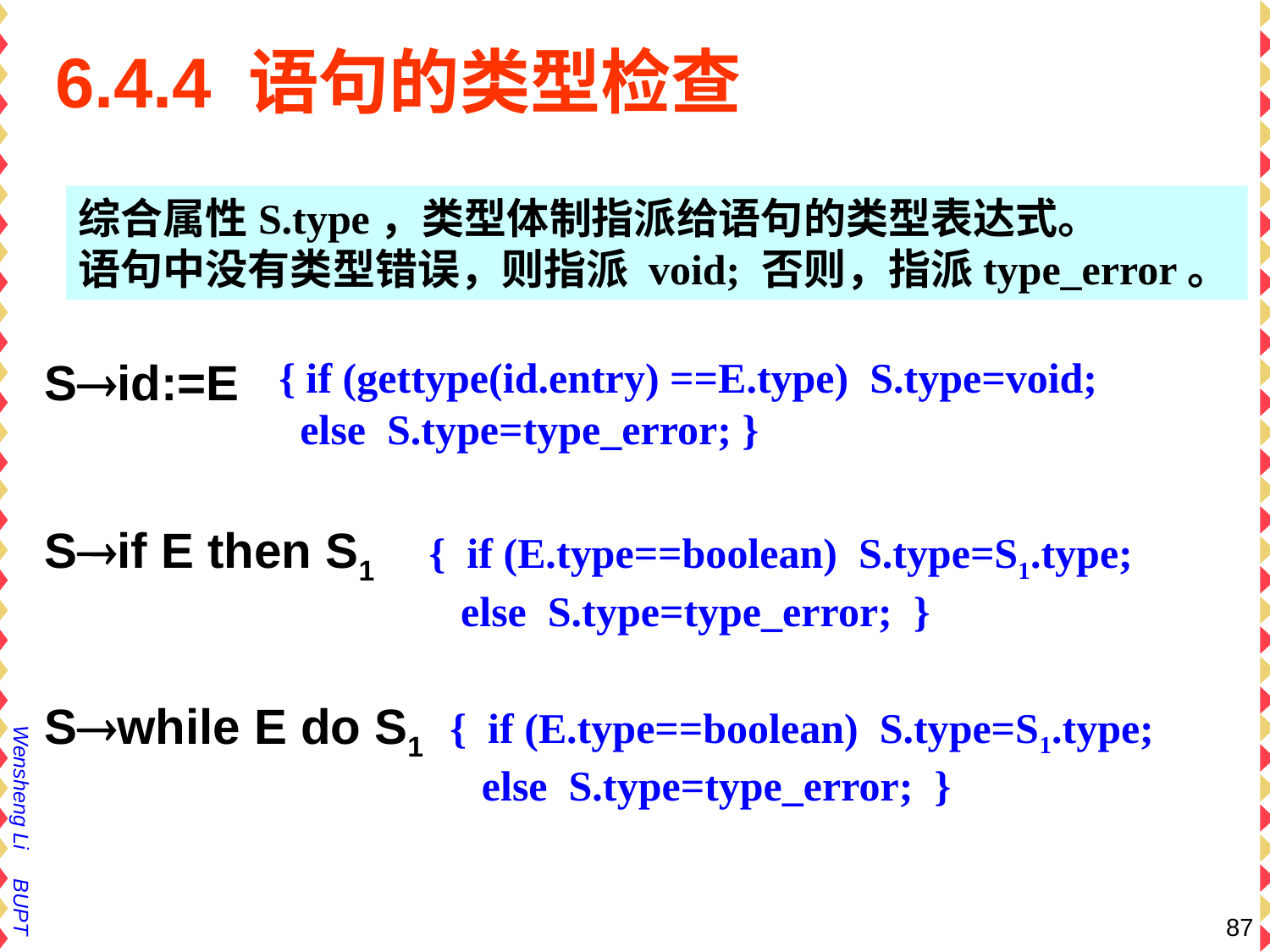

# 6.4.4 语句的类型检查
综合属性S.type，类型体制指派给语句的类型表达式。
语句中没有类型错误，则指派 void; 否则，指派type_error。
S→id:=E

S→if E then S1

S→while E do S1

{ if (gettype(id.entry) ==E.type)  S.type=void;
  else  S.type=type_error; }
{  if (E.type==boolean)  S.type=S1.type;
   else  S.type=type_error;  }
{  if (E.type==boolean)  S.type=S1.type;
   else  S.type=type_error;  }
87